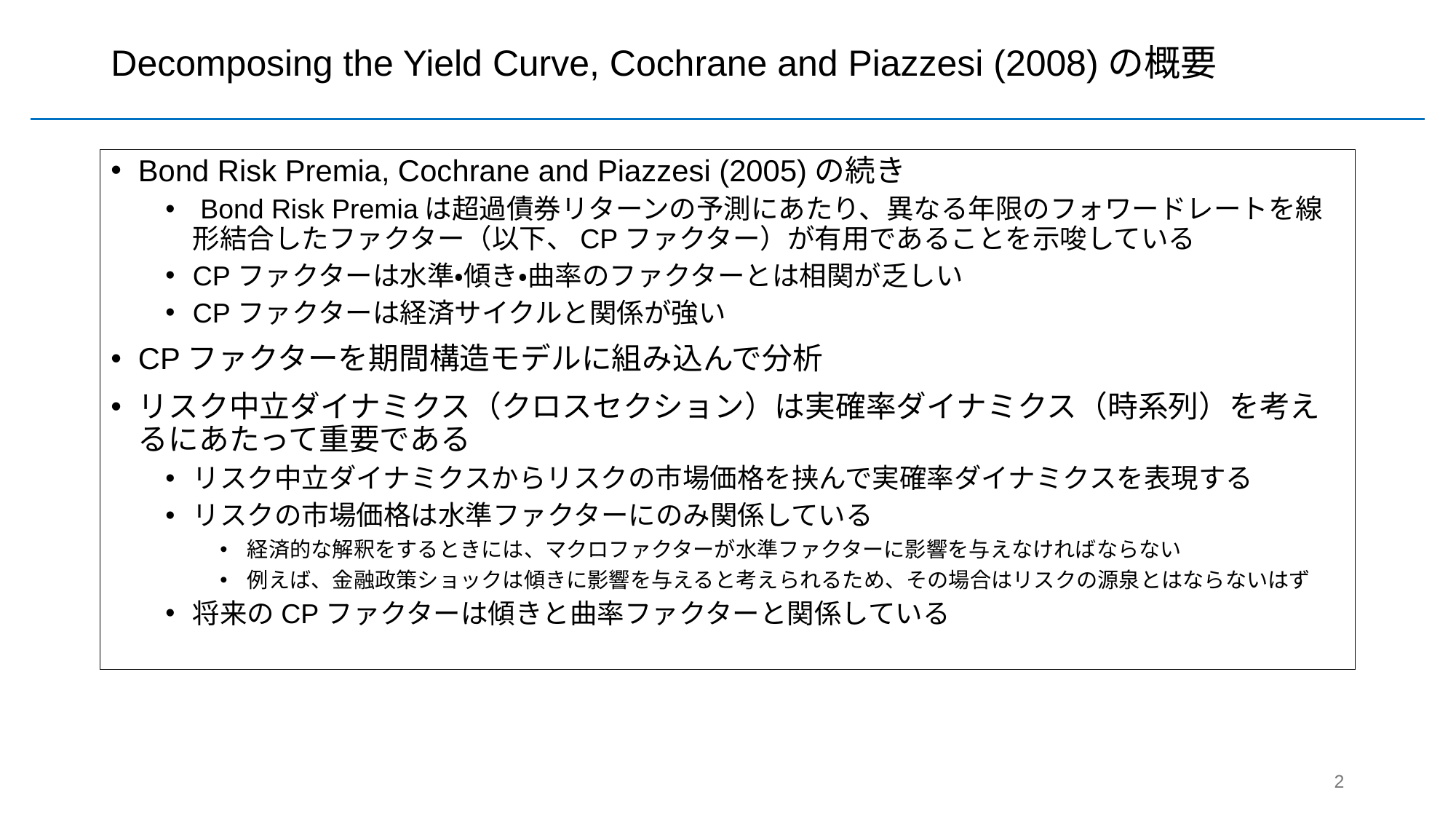

# Decomposing the Yield Curve, Cochrane and Piazzesi (2008)の概要
Bond Risk Premia, Cochrane and Piazzesi (2005)の続き
 Bond Risk Premiaは超過債券リターンの予測にあたり、異なる年限のフォワードレートを線形結合したファクター（以下、CPファクター）が有用であることを示唆している
CPファクターは水準・傾き・曲率のファクターとは相関が乏しい
CPファクターは経済サイクルと関係が強い
CPファクターを期間構造モデルに組み込んで分析
リスク中立ダイナミクス（クロスセクション）は実確率ダイナミクス（時系列）を考えるにあたって重要である
リスク中立ダイナミクスからリスクの市場価格を挟んで実確率ダイナミクスを表現する
リスクの市場価格は水準ファクターにのみ関係している
経済的な解釈をするときには、マクロファクターが水準ファクターに影響を与えなければならない
例えば、金融政策ショックは傾きに影響を与えると考えられるため、その場合はリスクの源泉とはならないはず
将来のCPファクターは傾きと曲率ファクターと関係している

2